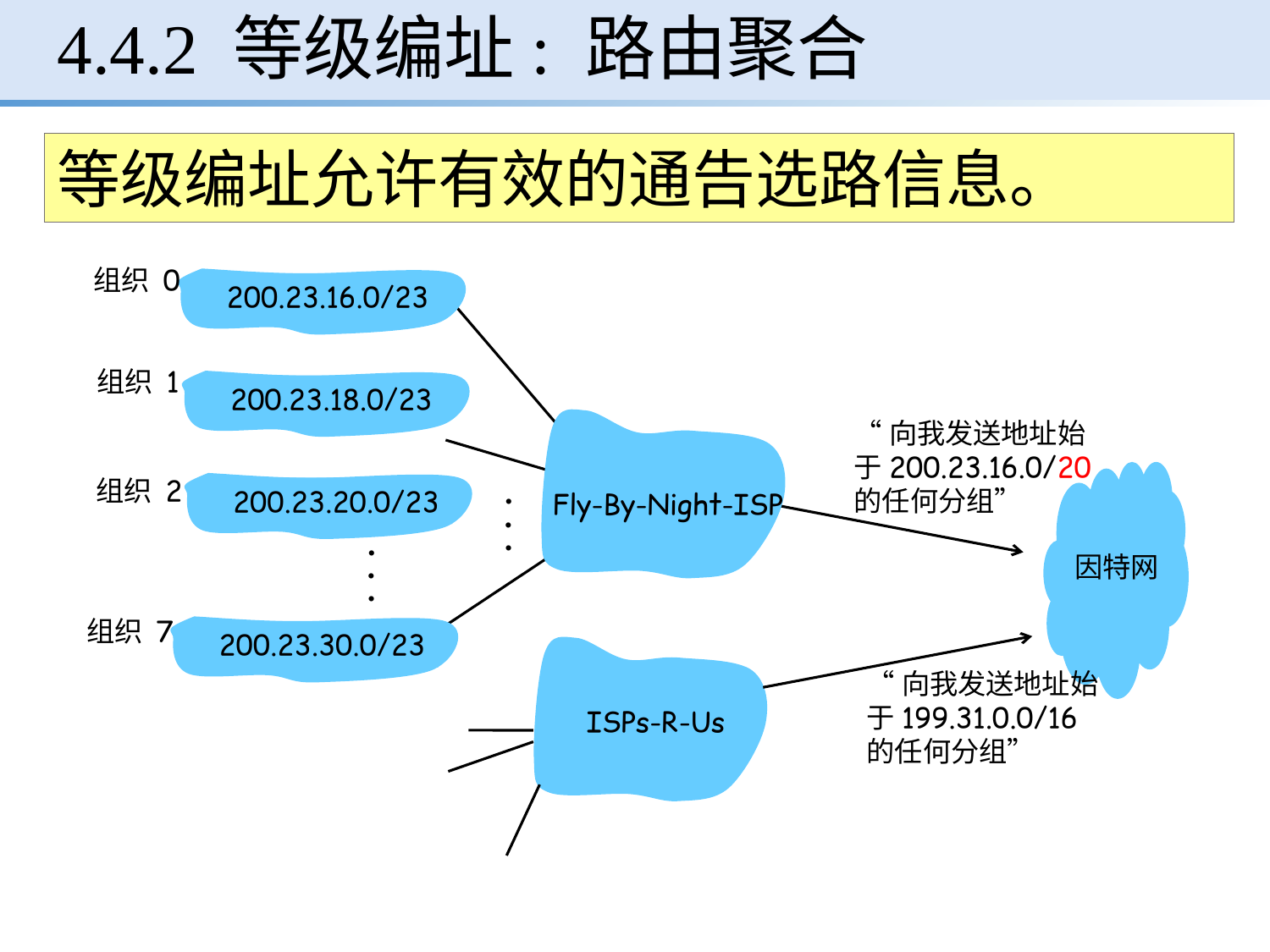

# 4.4.2 等级编址: 路由聚合
等级编址允许有效的通告选路信息。
组织 0

200.23.16.0/23

组织 1

200.23.18.0/23

“向我发送地址始于200.23.16.0/20的任何分组”

.
.
.
组织 2

200.23.20.0/23
Fly-By-Night-ISP

.
.
.
因特网

组织 7

200.23.30.0/23

“向我发送地址始于199.31.0.0/16的任何分组”
ISPs-R-Us